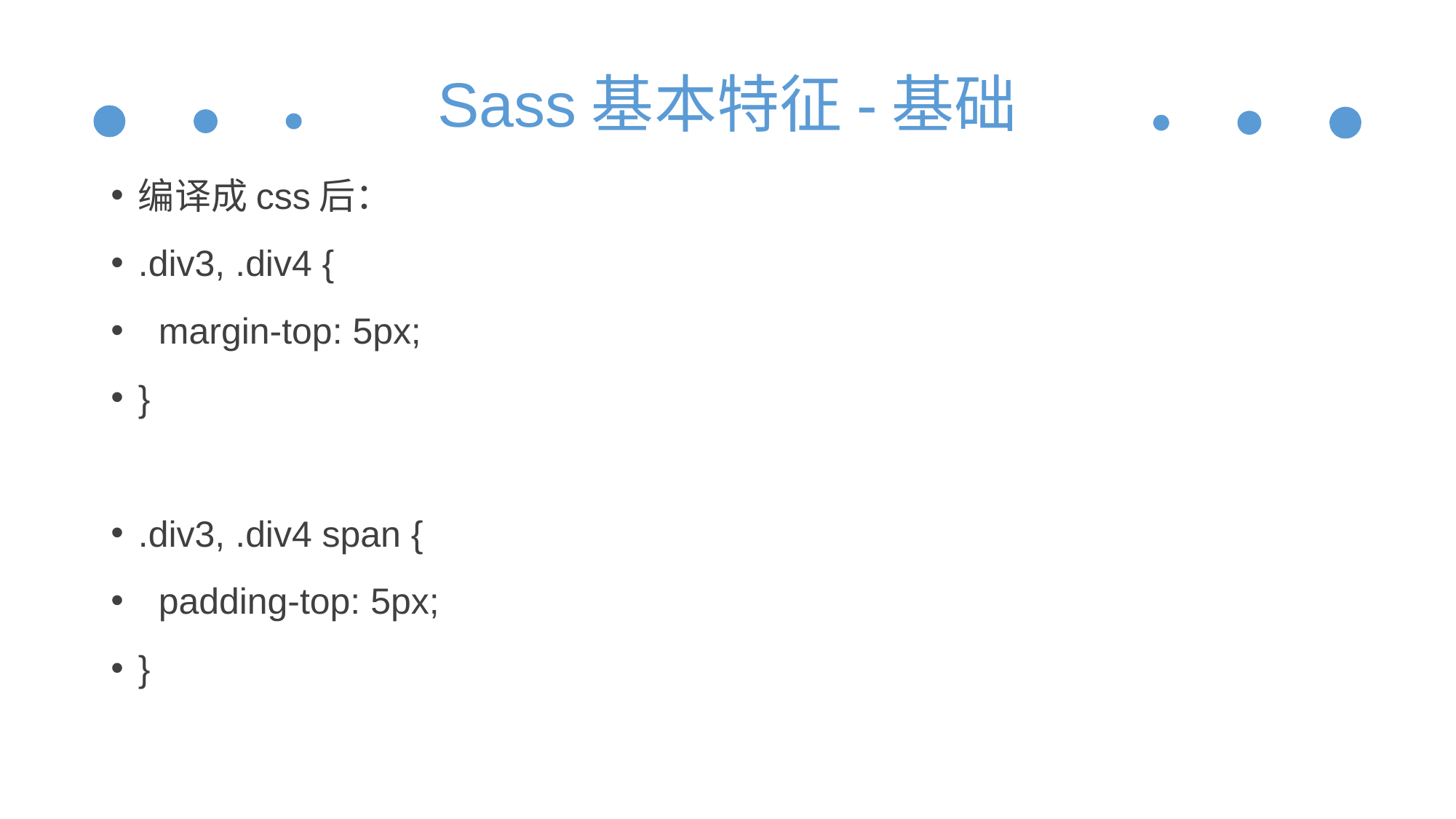

# Sass基本特征-基础
编译成css后：
.div3, .div4 {
  margin-top: 5px;
}

.div3, .div4 span {
  padding-top: 5px;
}